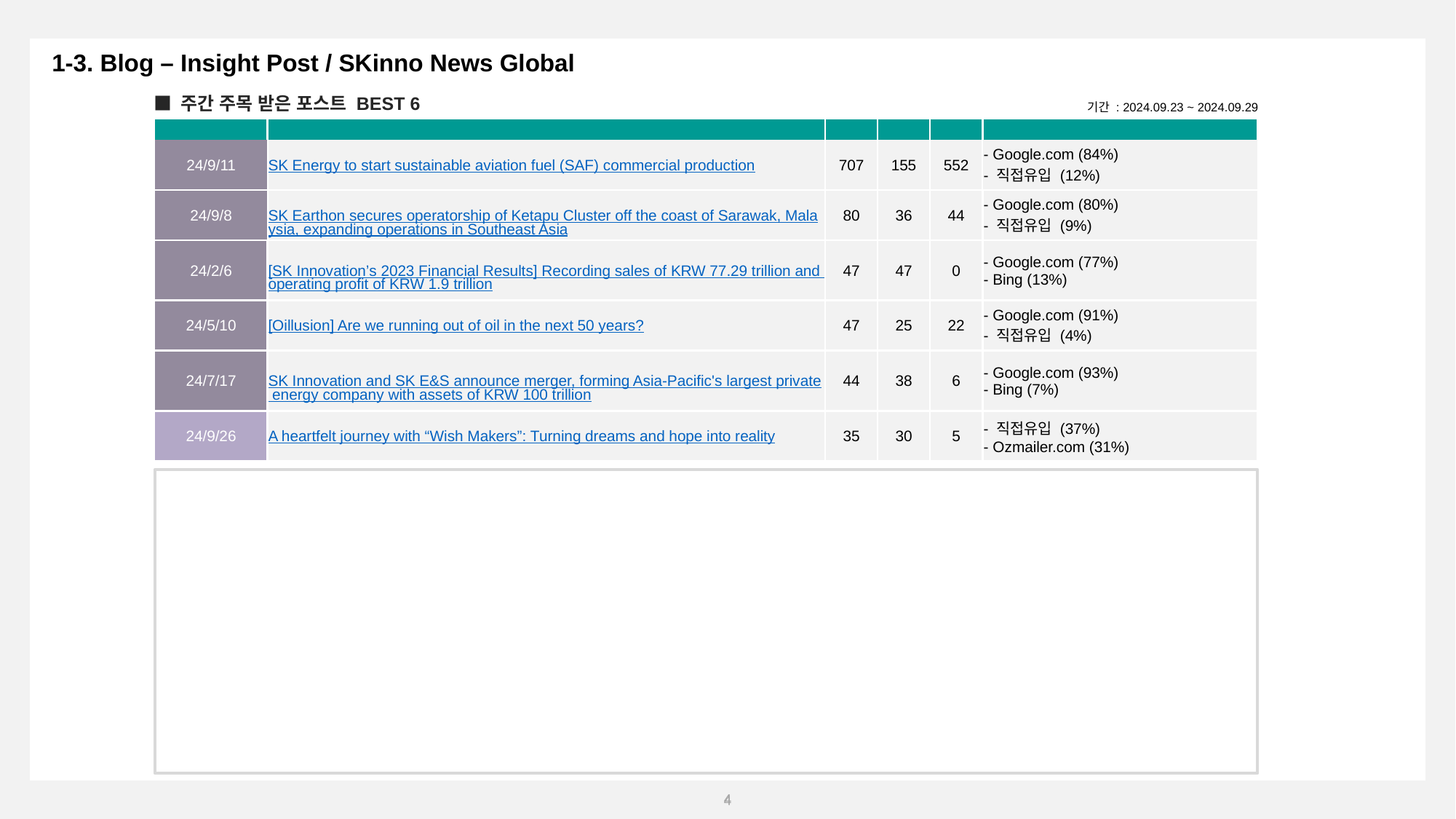

1-3. Blog – Insight Post / SKinno News Global
■ 주간 주목 받은 포스트 BEST 6
기간 : 2024.09.23 ~ 2024.09.29
| 게재 일자 | 포스트명 | 주간 PV | PC | 모바일 | 유입 경로 (구글 애널리틱스) |
| --- | --- | --- | --- | --- | --- |
| 24/9/11 | SK Energy to start sustainable aviation fuel (SAF) commercial production | 707 | 155 | 552 | - Google.com (84%) - 직접유입 (12%) |
| 24/9/8 | SK Earthon secures operatorship of Ketapu Cluster off the coast of Sarawak, Malaysia, expanding operations in Southeast Asia | 80 | 36 | 44 | - Google.com (80%) - 직접유입 (9%) |
| 24/2/6 | [SK Innovation’s 2023 Financial Results] Recording sales of KRW 77.29 trillion and operating profit of KRW 1.9 trillion | 47 | 47 | 0 | - Google.com (77%) - Bing (13%) |
| 24/5/10 | [Oillusion] Are we running out of oil in the next 50 years? | 47 | 25 | 22 | - Google.com (91%) - 직접유입 (4%) |
| 24/7/17 | SK Innovation and SK E&S announce merger, forming Asia-Pacific's largest private energy company with assets of KRW 100 trillion | 44 | 38 | 6 | - Google.com (93%) - Bing (7%) |
| 24/9/26 | A heartfelt journey with “Wish Makers”: Turning dreams and hope into reality | 35 | 30 | 5 | - 직접유입 (37%) - Ozmailer.com (31%) |